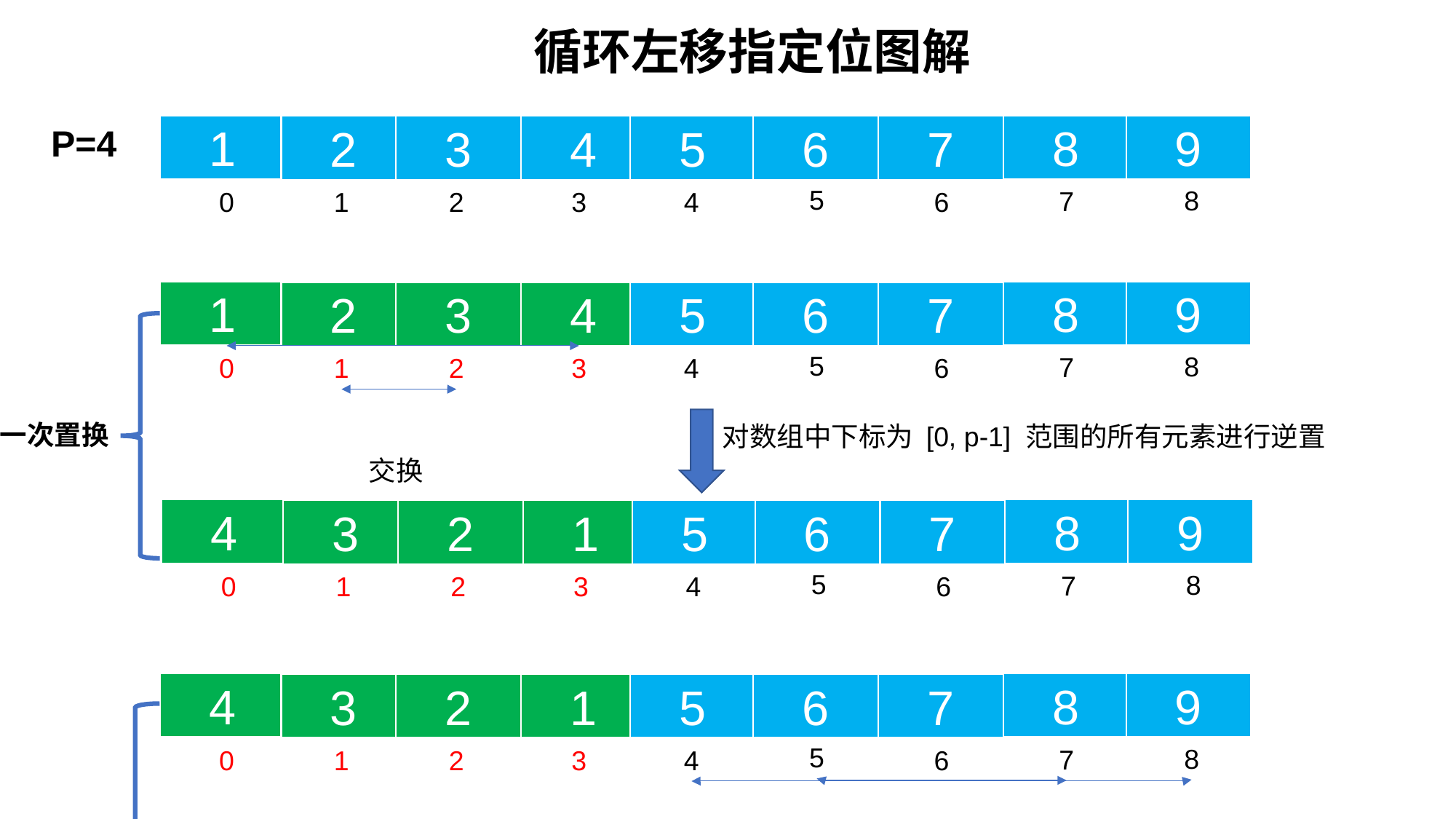

循环左移指定位图解
P=4
1
8
9
2
3
4
5
6
7
5
8
7
0
1
2
3
4
6
1
8
9
2
3
4
5
6
7

5
8
7
0
1
2
3
4
6

第一次置换
对数组中下标为 [0, p-1] 范围的所有元素进行逆置
交换
4
8
9
3
2
1
5
6
7
5
8
7
0
1
2
3
4
6
4
8
9
3
2
1
5
6
7

5
8
7
0
1
2
3
4
6
交换
第二次置换

对数组中下标为 [p, n-1] 范围的所有元素进行逆置
4
6
5
3
2
1
9
8
7
5
8
7
0
1
2
3
4
6
4
6
5
3
2
1
9
8
7

5
8
7
0
1
2
3
4
6

第三次置换
对数组中下标为 [0, n-1] 范围的所有元素进行逆置
5
3
4
6
7
8
9
1
2
5
8
7
0
1
2
3
4
6